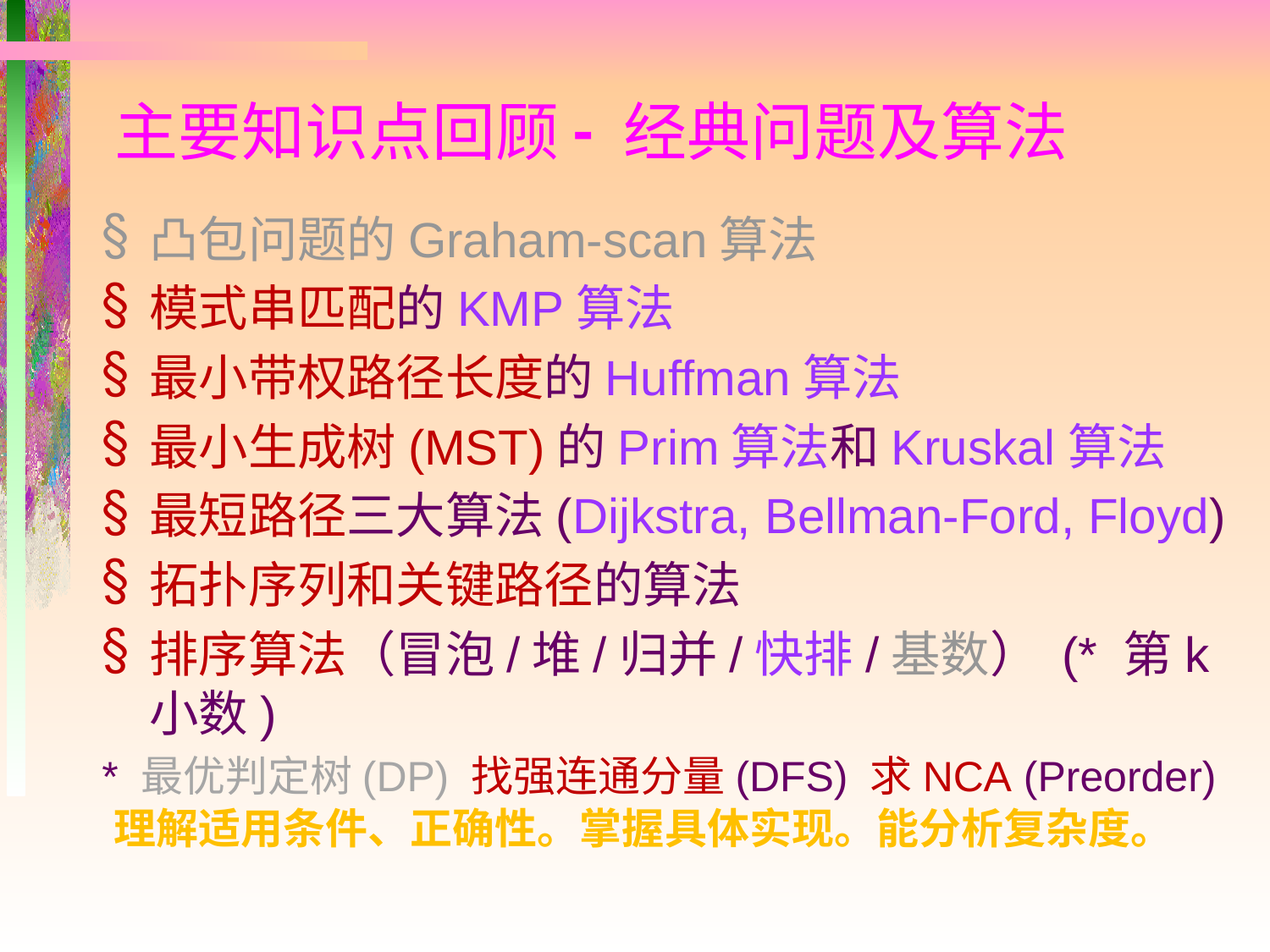

# 主要知识点回顾- 经典问题及算法
凸包问题的Graham-scan算法
模式串匹配的KMP算法
最小带权路径长度的Huffman算法
最小生成树(MST)的Prim算法和Kruskal算法
最短路径三大算法(Dijkstra, Bellman-Ford, Floyd)
拓扑序列和关键路径的算法
排序算法（冒泡/堆/归并/快排/基数） (* 第k小数)
* 最优判定树(DP) 找强连通分量(DFS) 求NCA (Preorder)
理解适用条件、正确性。掌握具体实现。能分析复杂度。